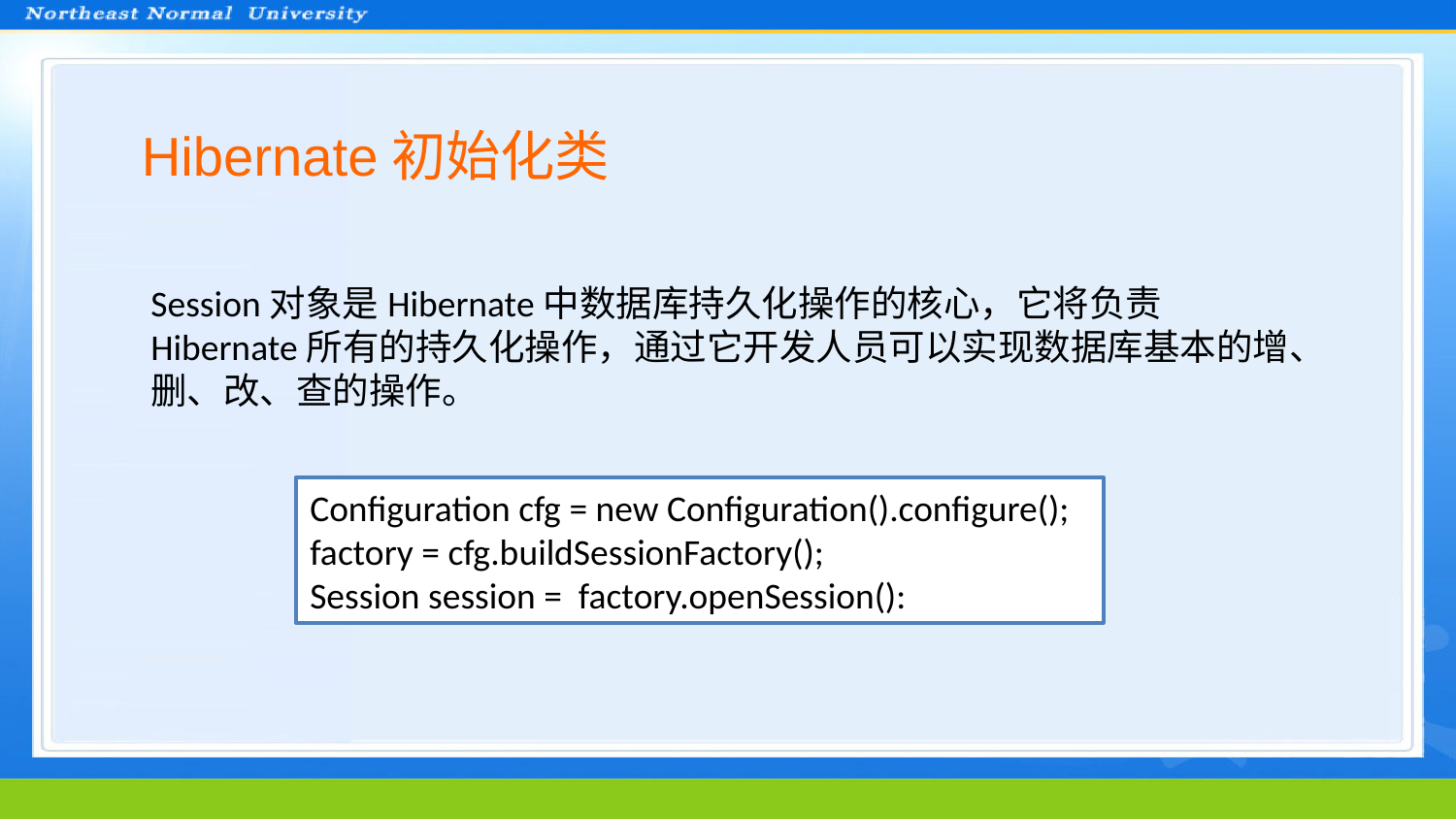

Hibernate初始化类
Session对象是Hibernate中数据库持久化操作的核心，它将负责Hibernate所有的持久化操作，通过它开发人员可以实现数据库基本的增、删、改、查的操作。
Configuration cfg = new Configuration().configure();
factory = cfg.buildSessionFactory();
Session session =  factory.openSession():